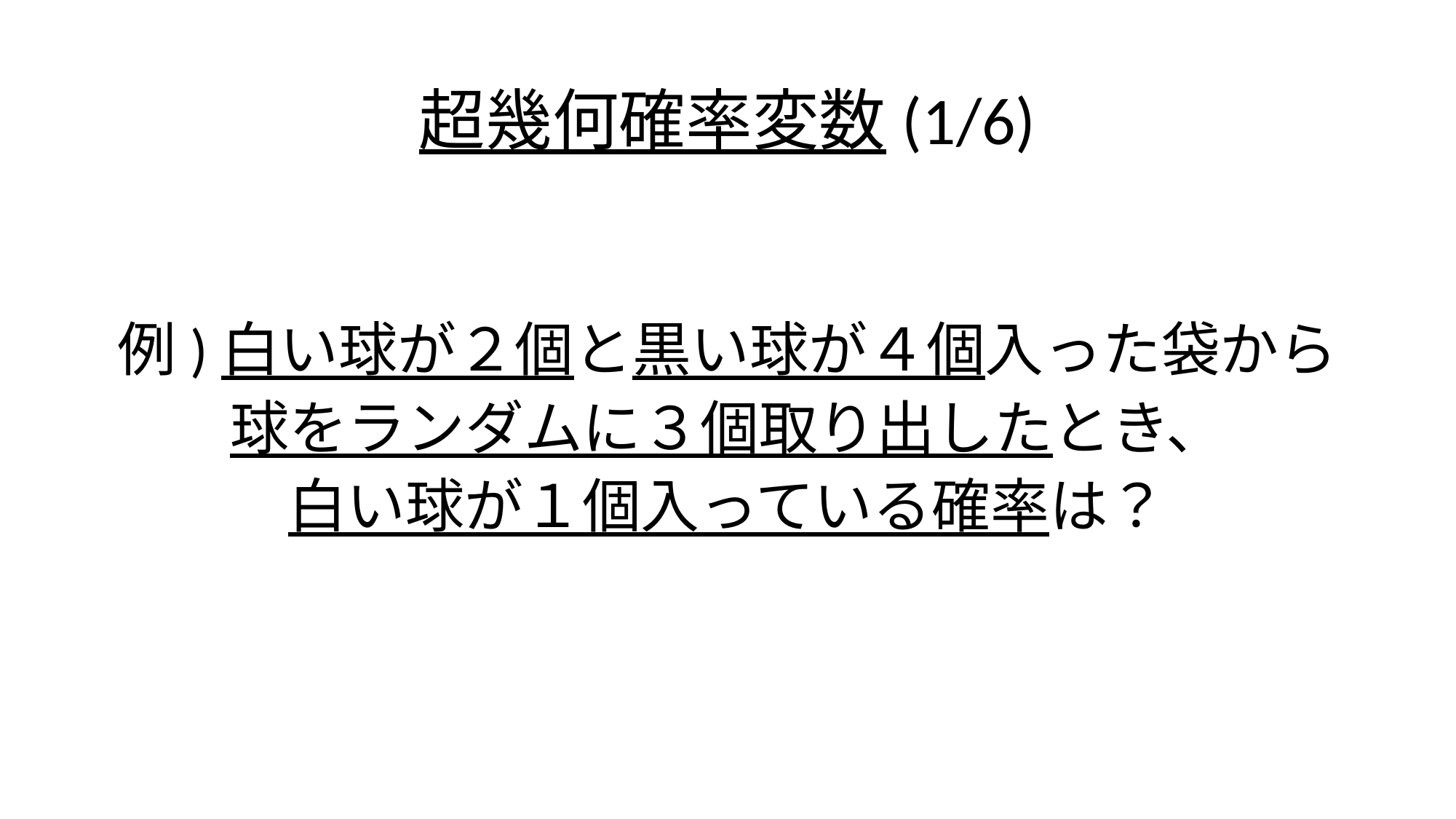

# 超幾何確率変数(1/6)
例)白い球が２個と黒い球が４個入った袋から
球をランダムに３個取り出したとき、
白い球が１個入っている確率は？